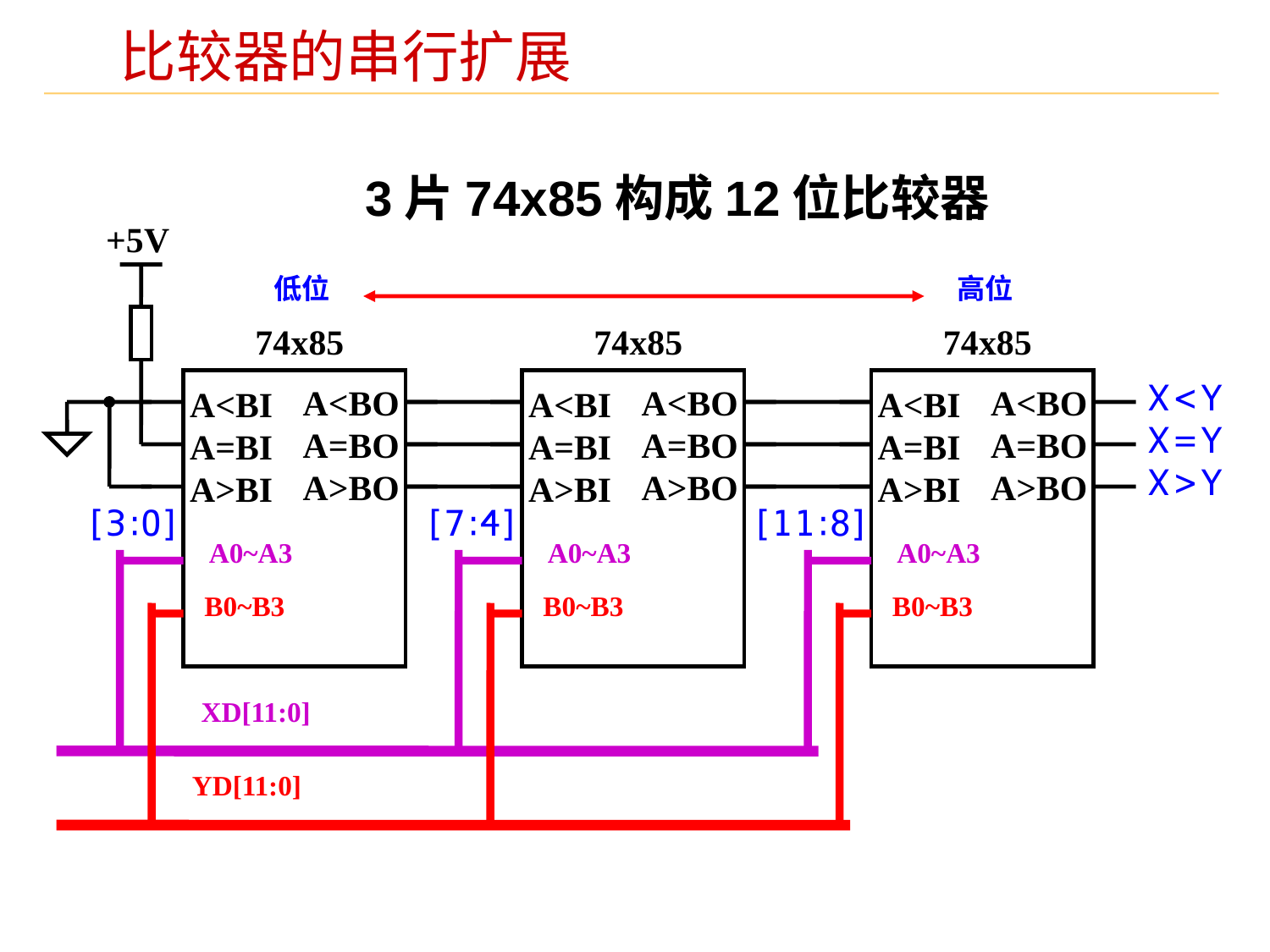

# 比较器的串行扩展
3片74x85构成12位比较器
+5V

低位
高位

74x85
74x85
74x85

A<BO
A=BO
A>BO
A<BO
A=BO
A>BO
A<BO
A=BO
A>BO
A<BI
A=BI
A>BI
A<BI
A=BI
A>BI
A<BI
A=BI
A>BI

A0~A3
A0~A3
A0~A3

B0~B3
B0~B3
B0~B3

X<Y
X=Y
X>Y

[7:4]
[3:0]
[11:8]

XD[11:0]

YD[11:0]